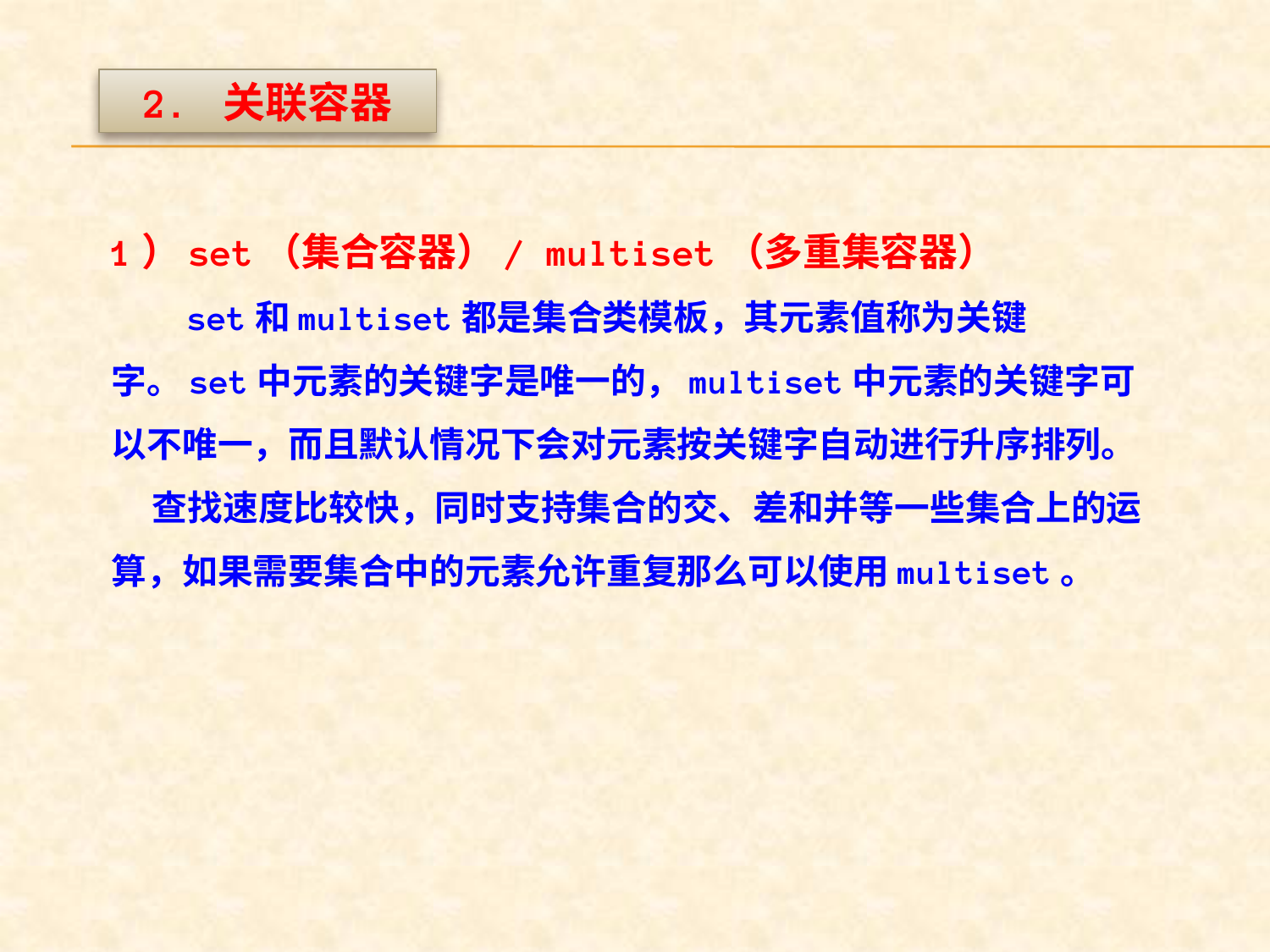

2. 关联容器
1）set（集合容器）/ multiset（多重集容器）
    set和multiset都是集合类模板，其元素值称为关键字。set中元素的关键字是唯一的，multiset中元素的关键字可以不唯一，而且默认情况下会对元素按关键字自动进行升序排列。
    查找速度比较快，同时支持集合的交、差和并等一些集合上的运算，如果需要集合中的元素允许重复那么可以使用multiset。